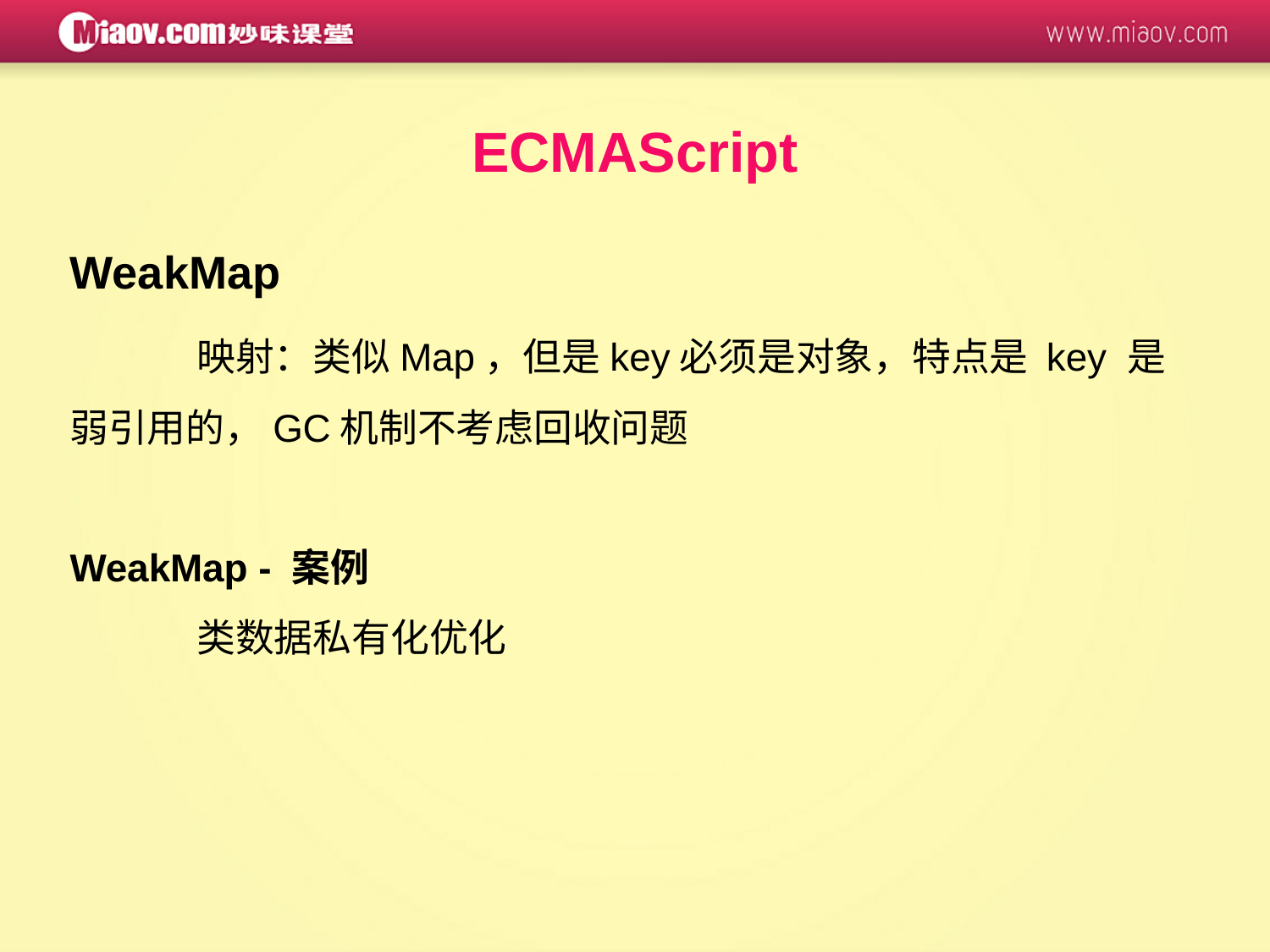

ECMAScript
WeakMap
	映射：类似Map，但是key必须是对象，特点是 key 是弱引用的，GC机制不考虑回收问题

WeakMap - 案例
	类数据私有化优化